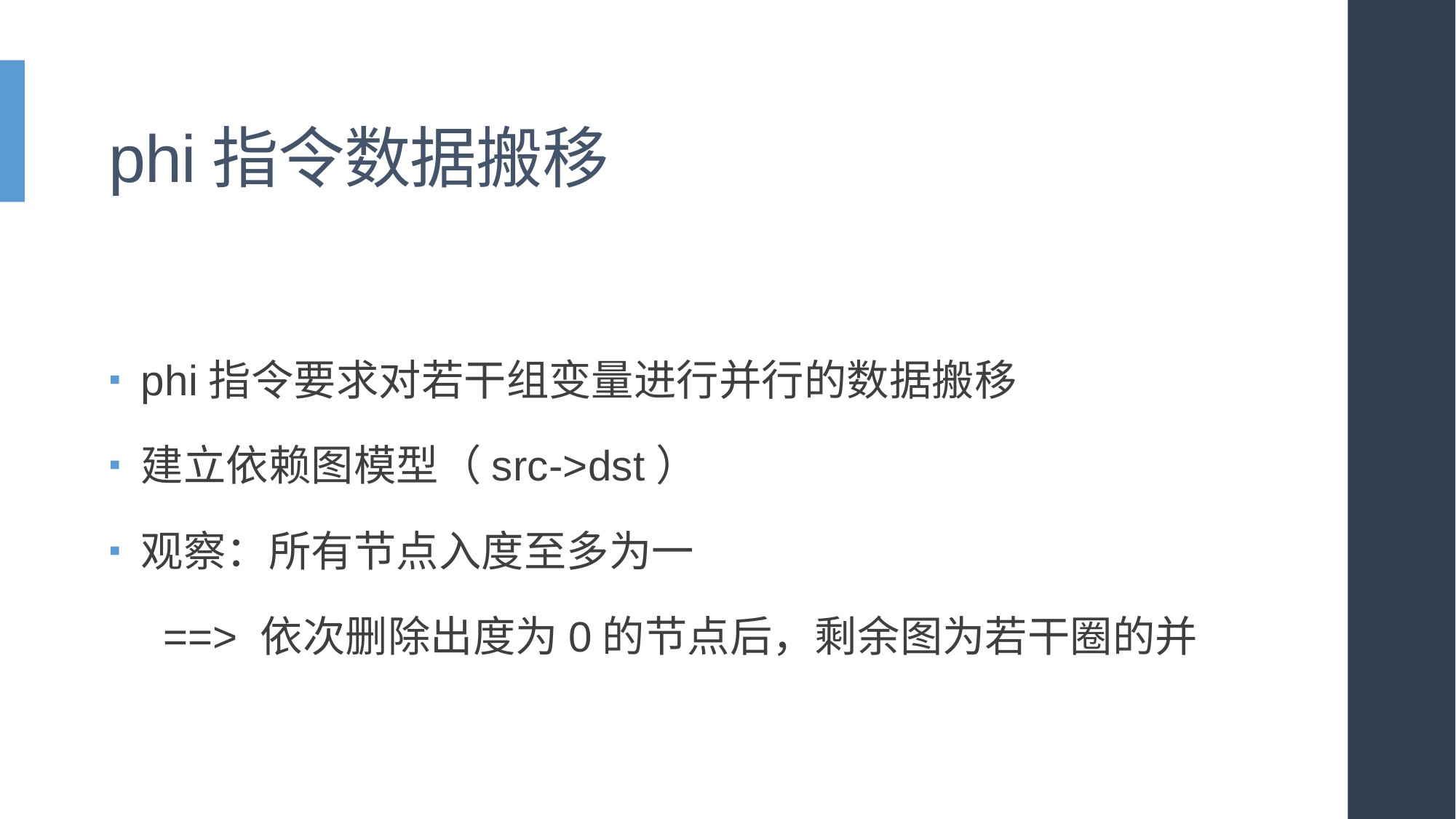

# phi指令数据搬移
phi指令要求对若干组变量进行并行的数据搬移
建立依赖图模型（src->dst）
观察：所有节点入度至多为一
==> 依次删除出度为0的节点后，剩余图为若干圈的并